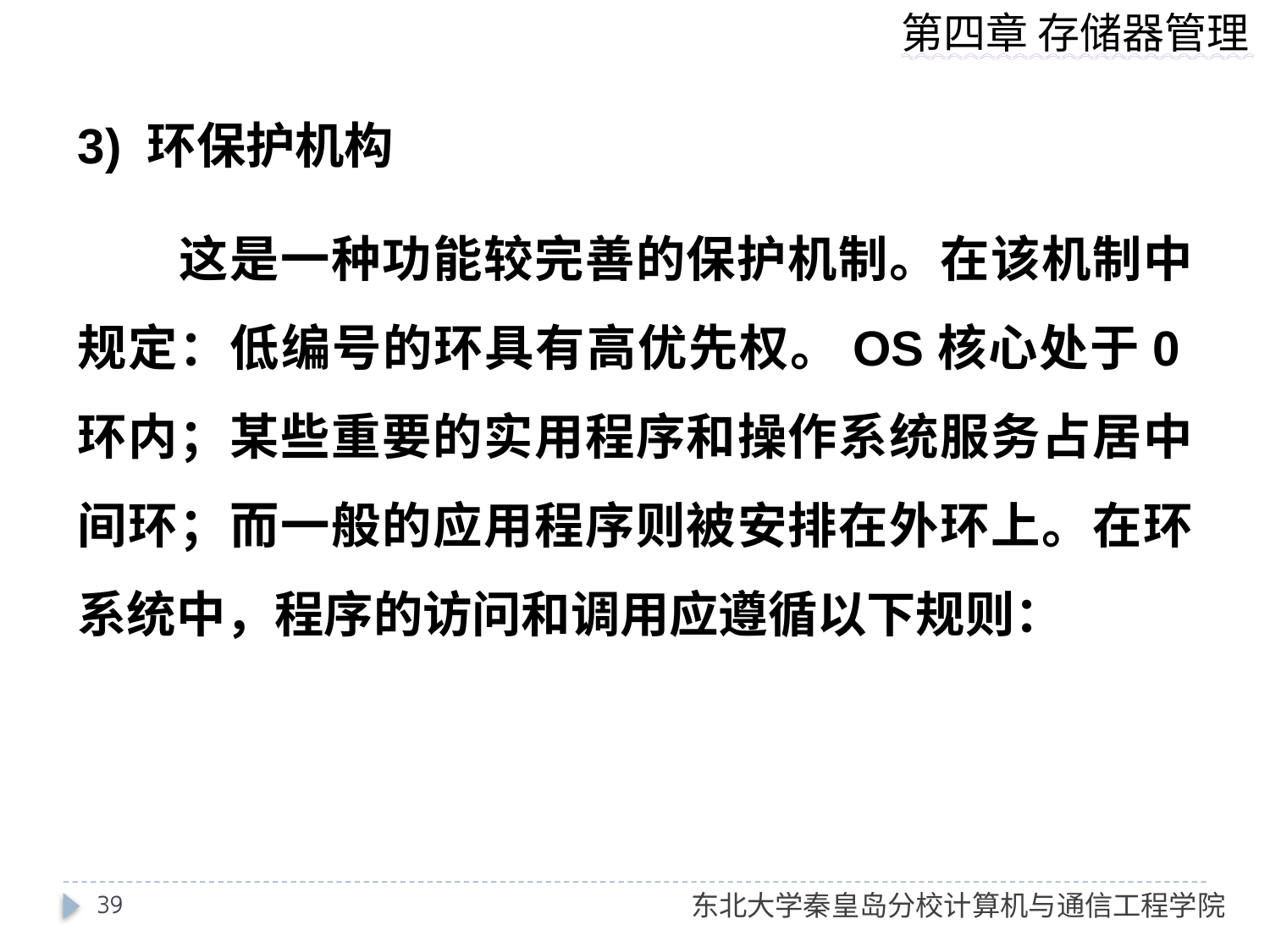

3) 环保护机构
　　这是一种功能较完善的保护机制。在该机制中规定：低编号的环具有高优先权。OS核心处于0环内；某些重要的实用程序和操作系统服务占居中间环；而一般的应用程序则被安排在外环上。在环系统中，程序的访问和调用应遵循以下规则：

39